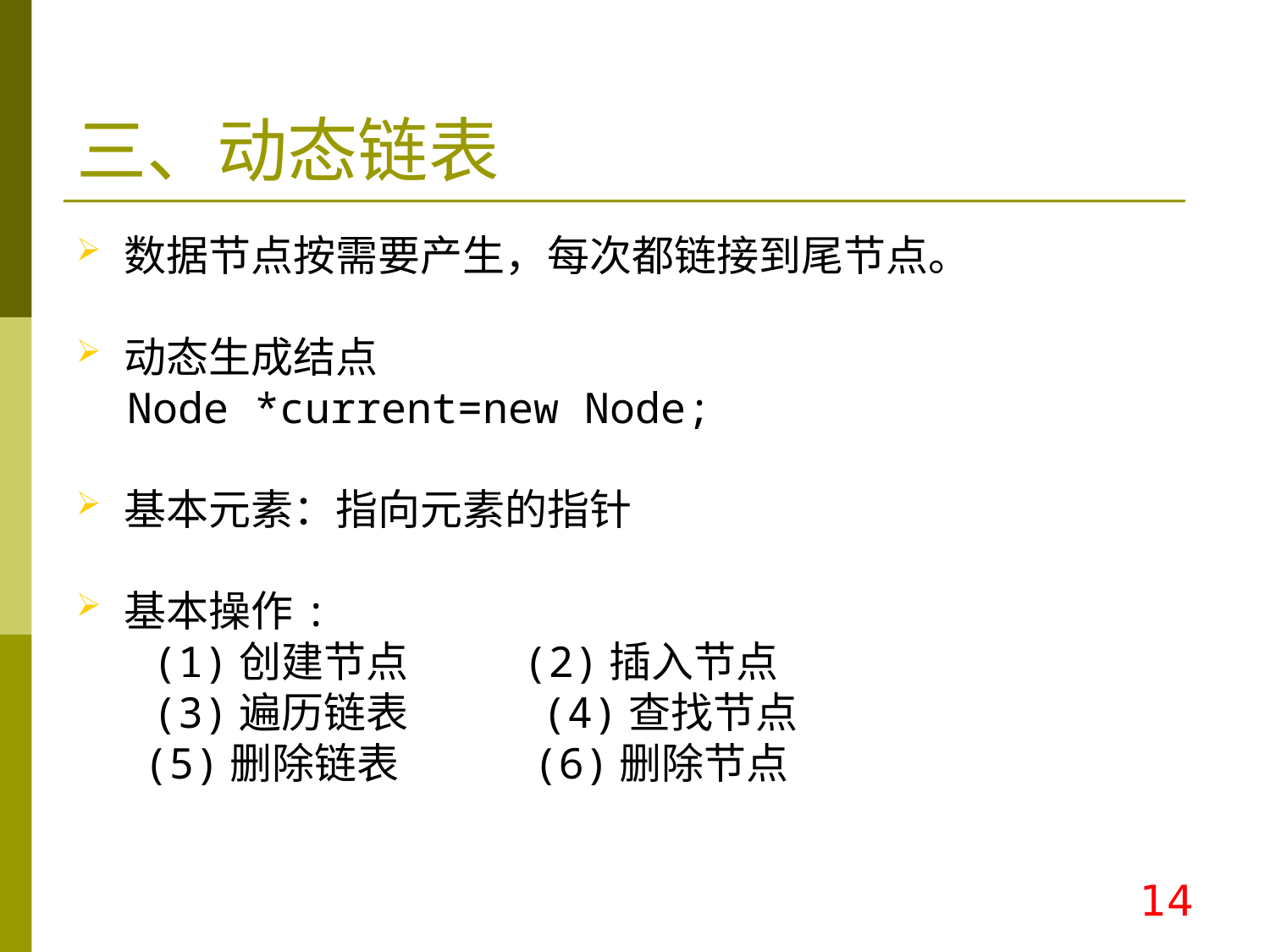

# 三、动态链表
数据节点按需要产生，每次都链接到尾节点。

动态生成结点
  Node *current=new Node;

基本元素：指向元素的指针
基本操作:
   (1)创建节点           (2)插入节点
   (3)遍历链表             (4)查找节点
 (5)删除链表             (6)删除节点
14